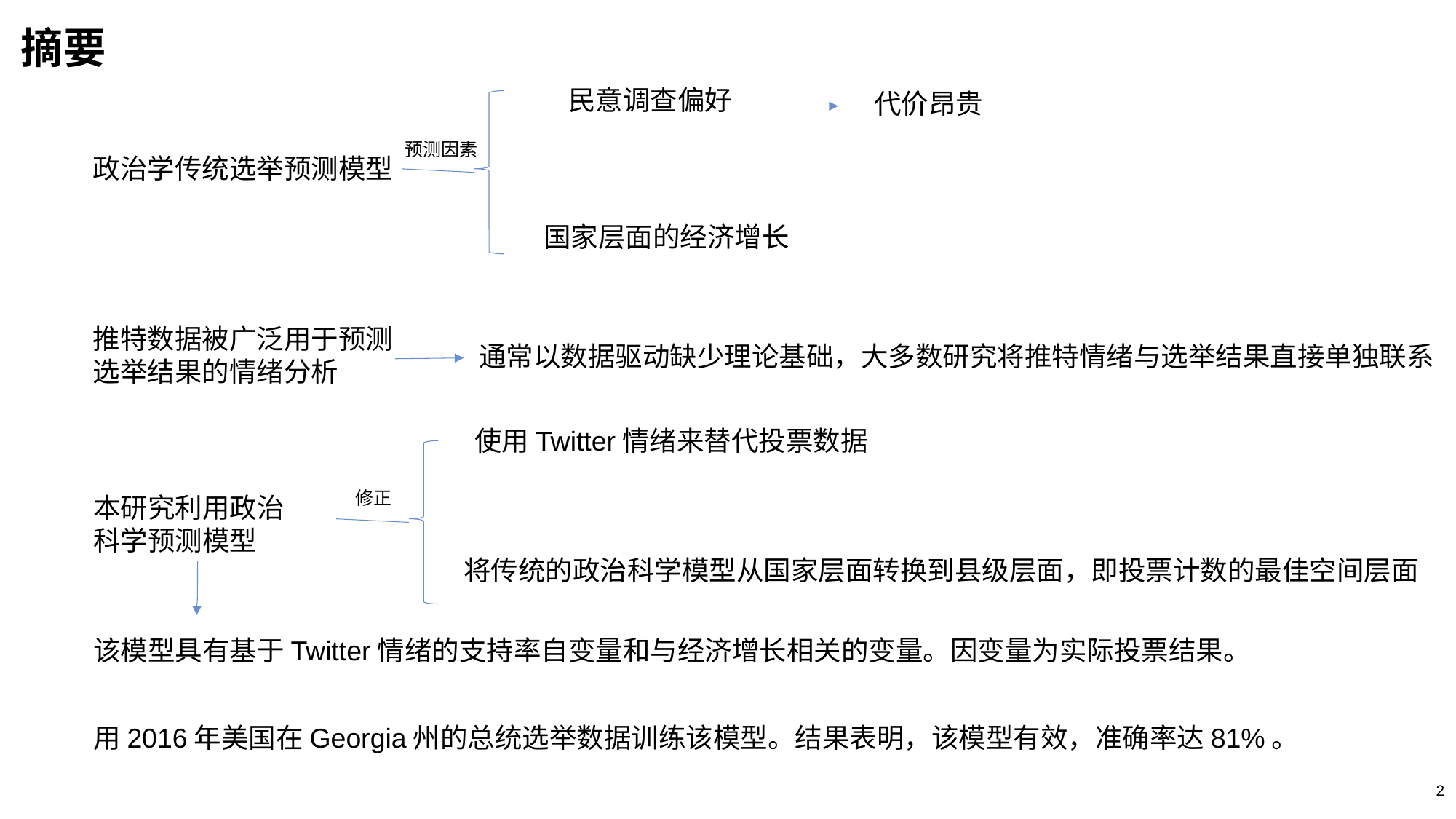

摘要
民意调查偏好
代价昂贵

预测因素
政治学传统选举预测模型
国家层面的经济增长
推特数据被广泛用于预测选举结果的情绪分析
通常以数据驱动缺少理论基础，大多数研究将推特情绪与选举结果直接单独联系
使用Twitter情绪来替代投票数据

修正
本研究利用政治科学预测模型
将传统的政治科学模型从国家层面转换到县级层面，即投票计数的最佳空间层面
该模型具有基于Twitter情绪的支持率自变量和与经济增长相关的变量。因变量为实际投票结果。
用2016年美国在Georgia州的总统选举数据训练该模型。结果表明，该模型有效，准确率达81%。
2